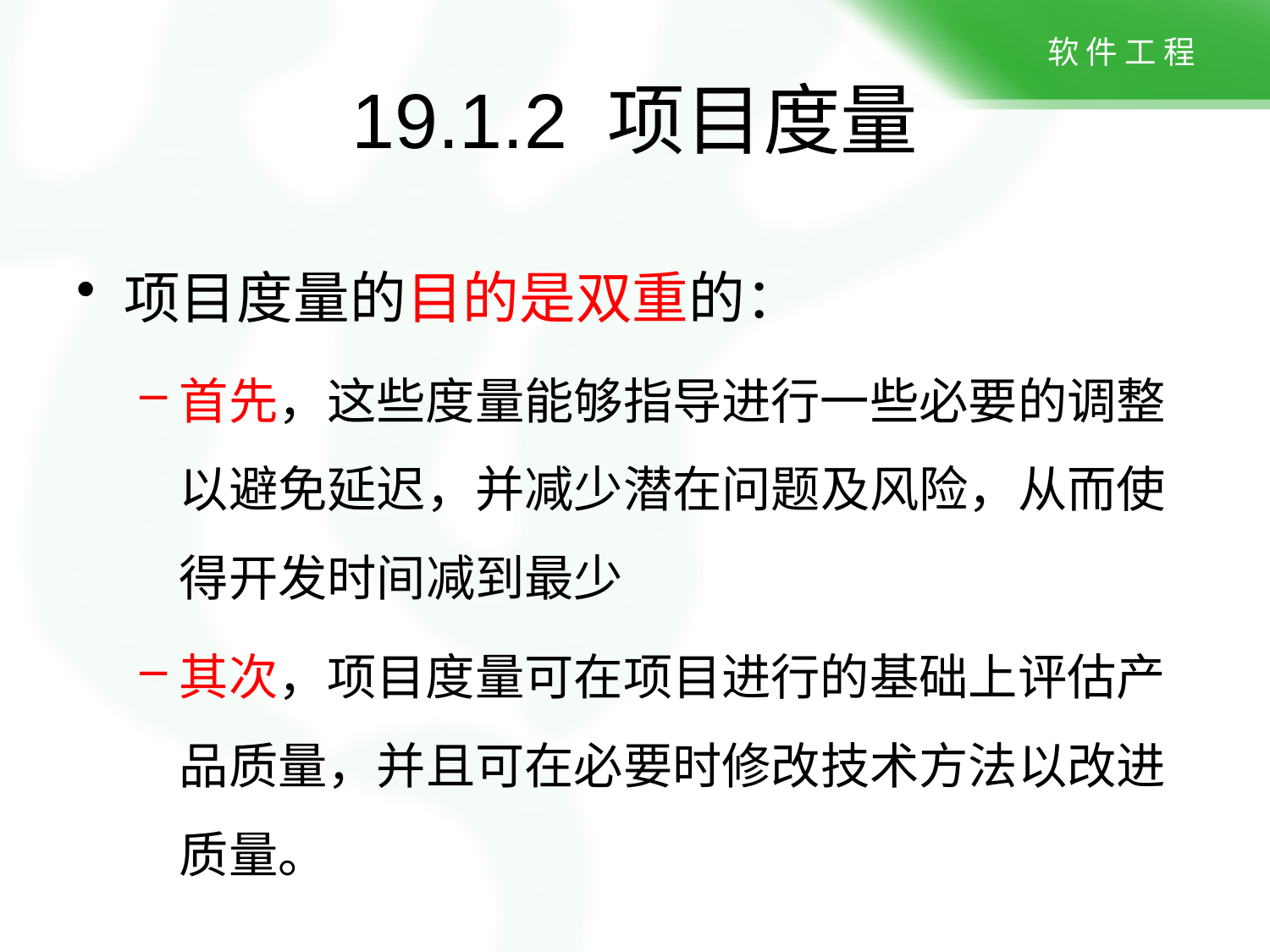

# 19.1.2 项目度量
项目度量的目的是双重的：
首先，这些度量能够指导进行一些必要的调整以避免延迟，并减少潜在问题及风险，从而使得开发时间减到最少
其次，项目度量可在项目进行的基础上评估产品质量，并且可在必要时修改技术方法以改进质量。